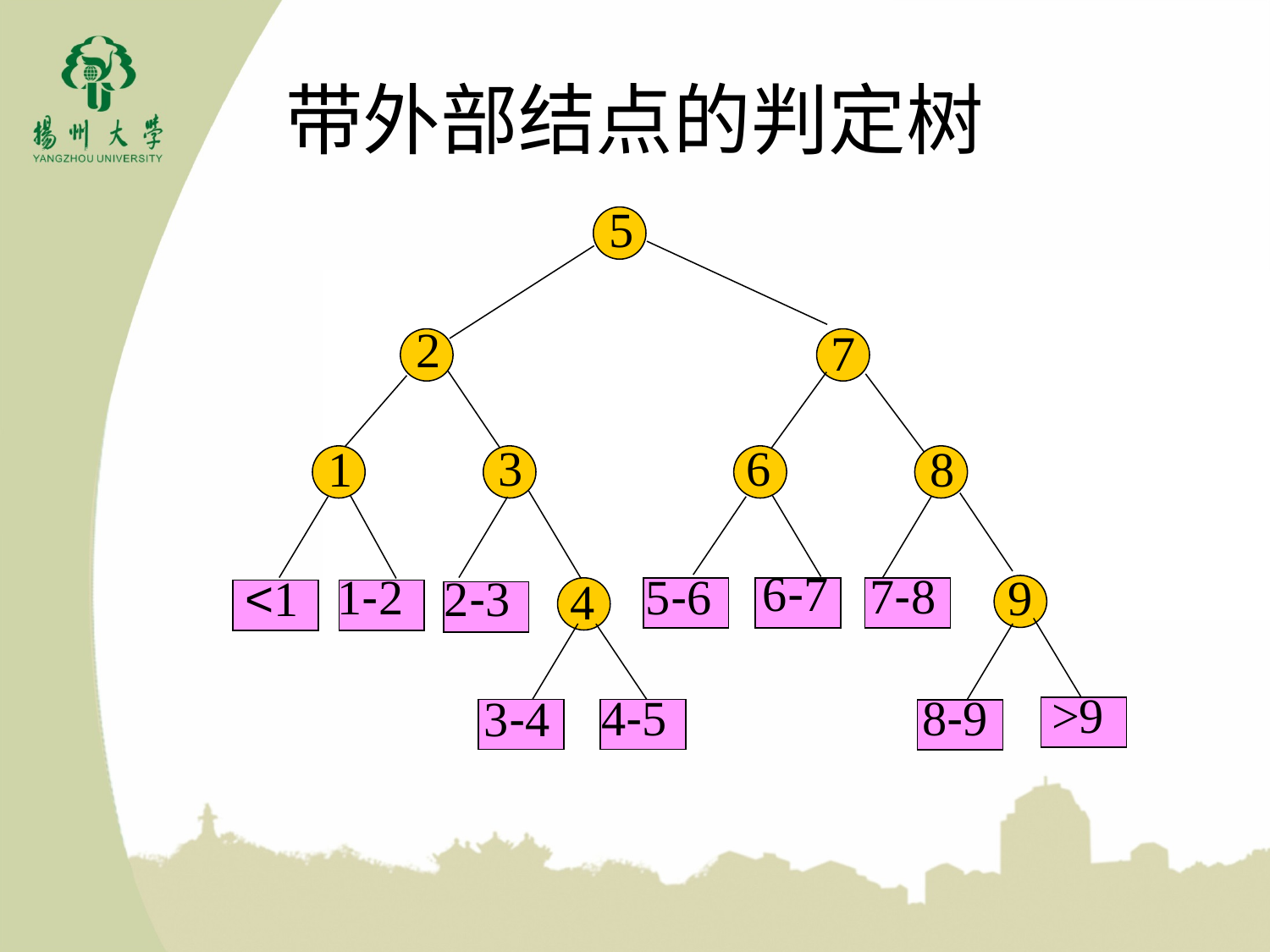

# 带外部结点的判定树

5

2
7

3
6
1
8

6-7
7-8
1-2
5-6
9
<1
2-3
4

>9
4-5
8-9
3-4

14